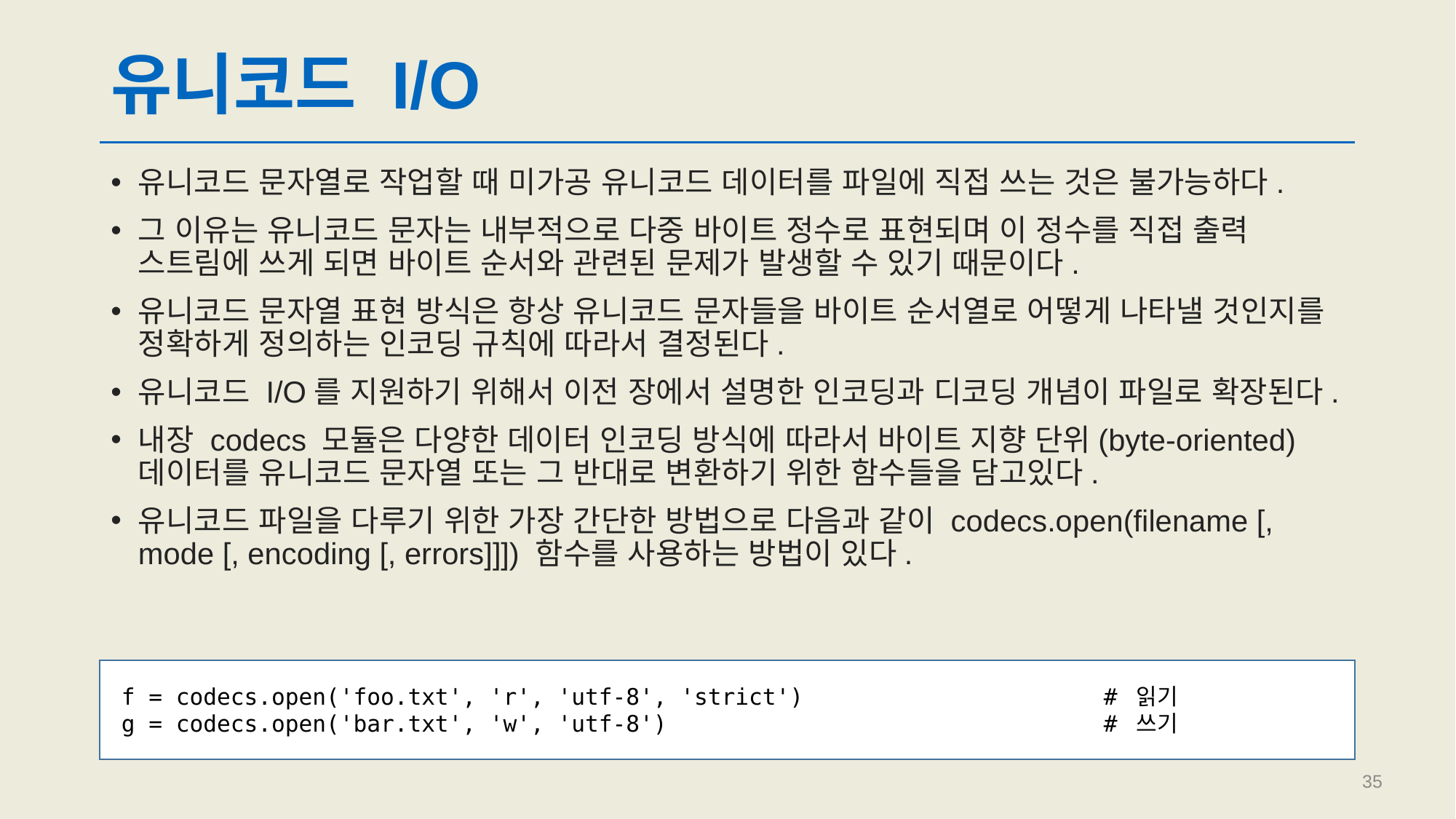

# 유니코드 I/O
유니코드 문자열로 작업할 때 미가공 유니코드 데이터를 파일에 직접 쓰는 것은 불가능하다.
그 이유는 유니코드 문자는 내부적으로 다중 바이트 정수로 표현되며 이 정수를 직접 출력 스트림에 쓰게 되면 바이트 순서와 관련된 문제가 발생할 수 있기 때문이다.
유니코드 문자열 표현 방식은 항상 유니코드 문자들을 바이트 순서열로 어떻게 나타낼 것인지를 정확하게 정의하는 인코딩 규칙에 따라서 결정된다.
유니코드 I/O를 지원하기 위해서 이전 장에서 설명한 인코딩과 디코딩 개념이 파일로 확장된다.
내장 codecs 모듈은 다양한 데이터 인코딩 방식에 따라서 바이트 지향 단위(byte-oriented) 데이터를 유니코드 문자열 또는 그 반대로 변환하기 위한 함수들을 담고있다.
유니코드 파일을 다루기 위한 가장 간단한 방법으로 다음과 같이 codecs.open(filename [, mode [, encoding [, errors]]]) 함수를 사용하는 방법이 있다.
f = codecs.open('foo.txt', 'r', 'utf-8', 'strict')			# 읽기
g = codecs.open('bar.txt', 'w', 'utf-8')				# 쓰기
35